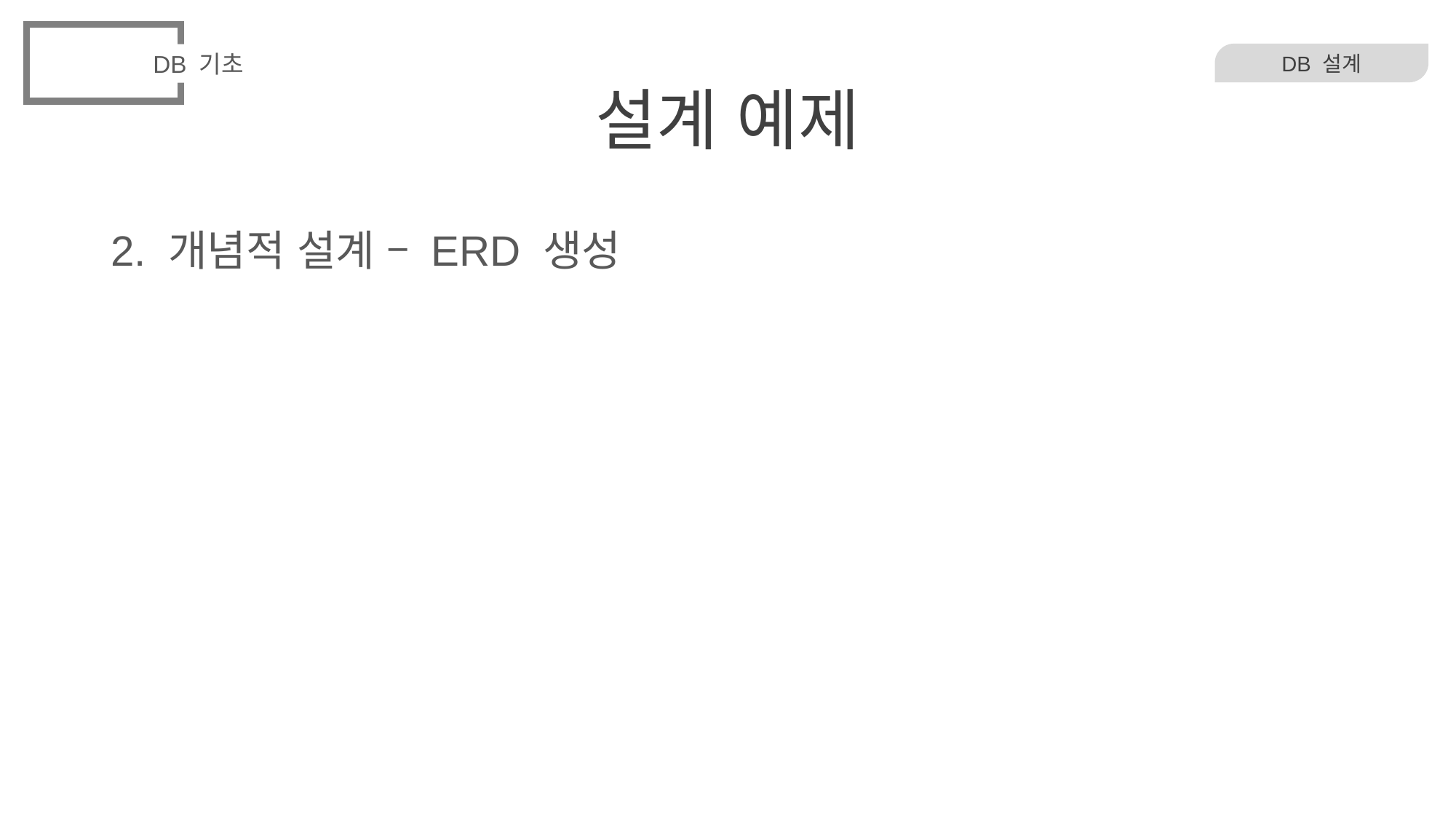

DB 기초
# 설계 예제
DB 설계
2. 개념적 설계 – ERD 생성